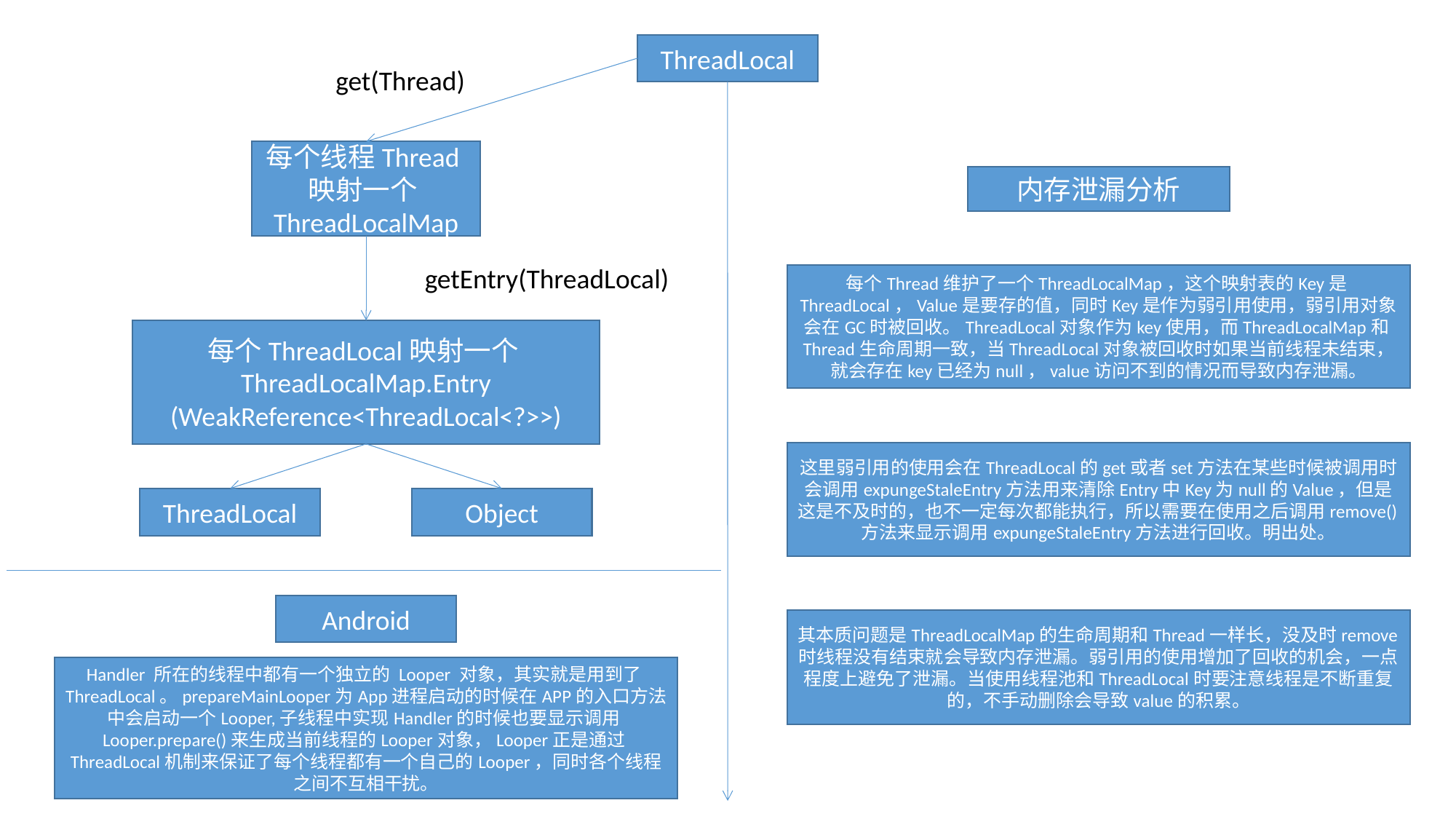

ThreadLocal
get(Thread)
每个线程Thread映射一个ThreadLocalMap
内存泄漏分析
getEntry(ThreadLocal)
每个Thread维护了一个ThreadLocalMap，这个映射表的Key是ThreadLocal，Value是要存的值，同时Key是作为弱引用使用，弱引用对象会在GC时被回收。ThreadLocal对象作为key使用，而ThreadLocalMap和Thread生命周期一致，当ThreadLocal对象被回收时如果当前线程未结束，就会存在key已经为null，value访问不到的情况而导致内存泄漏。
每个ThreadLocal映射一个ThreadLocalMap.Entry
(WeakReference<ThreadLocal<?>>)
这里弱引用的使用会在ThreadLocal的get或者set方法在某些时候被调用时会调用expungeStaleEntry方法用来清除Entry中Key为null的Value，但是这是不及时的，也不一定每次都能执行，所以需要在使用之后调用remove()方法来显示调用expungeStaleEntry方法进行回收。明出处。
ThreadLocal
Object
Android
其本质问题是ThreadLocalMap的生命周期和Thread一样长，没及时remove时线程没有结束就会导致内存泄漏。弱引用的使用增加了回收的机会，一点程度上避免了泄漏。当使用线程池和ThreadLocal时要注意线程是不断重复的，不手动删除会导致value的积累。
Handler 所在的线程中都有一个独立的 Looper 对象，其实就是用到了ThreadLocal。prepareMainLooper为App进程启动的时候在APP的入口方法中会启动一个Looper,子线程中实现Handler的时候也要显示调用Looper.prepare()来生成当前线程的Looper对象，Looper正是通过ThreadLocal机制来保证了每个线程都有一个自己的Looper，同时各个线程之间不互相干扰。